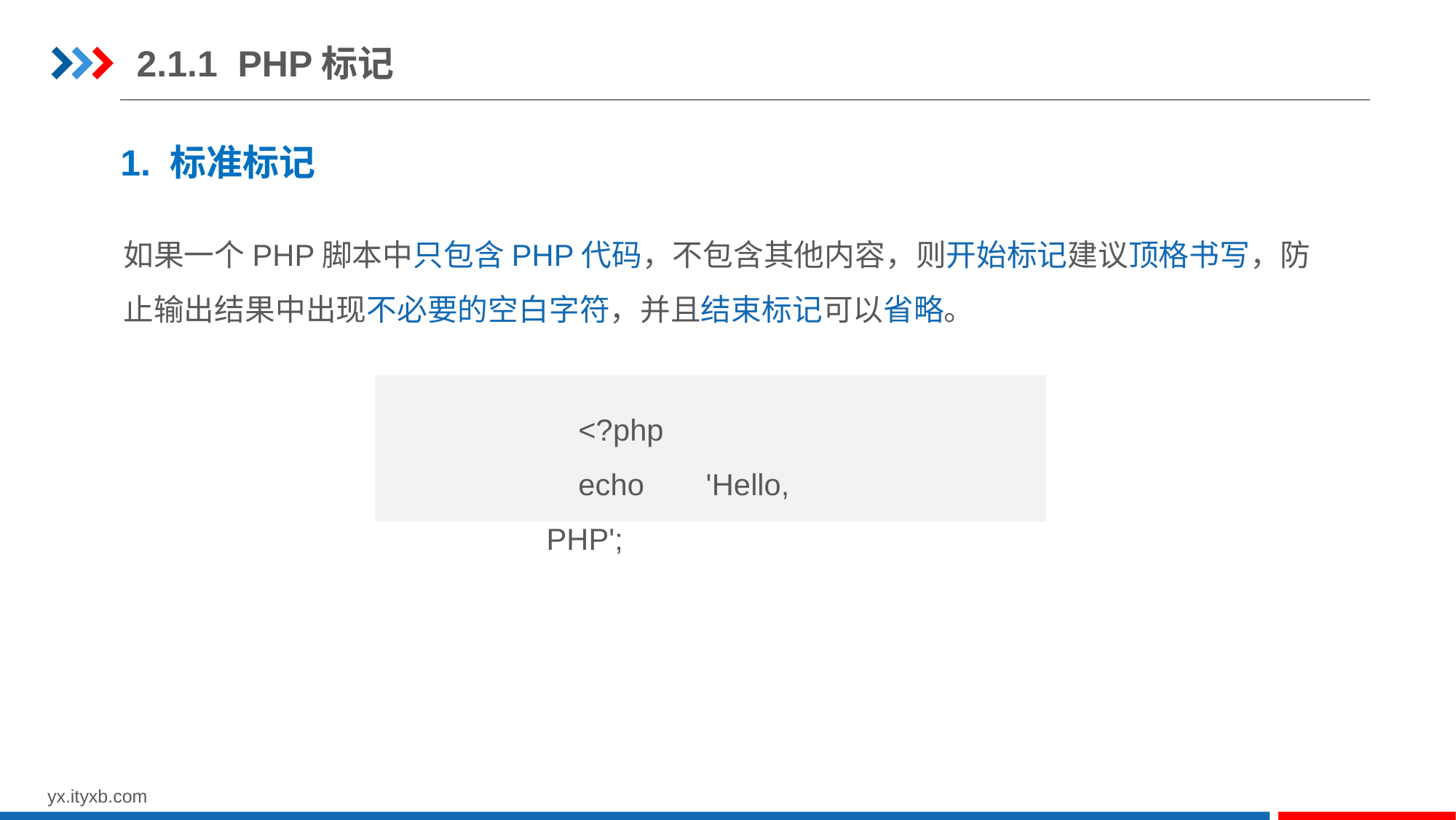

2.1.1  PHP标记
1. 标准标记
如果一个PHP脚本中只包含PHP代码，不包含其他内容，则开始标记建议顶格书写，防止输出结果中出现不必要的空白字符，并且结束标记可以省略。

<?php
echo 'Hello, PHP';